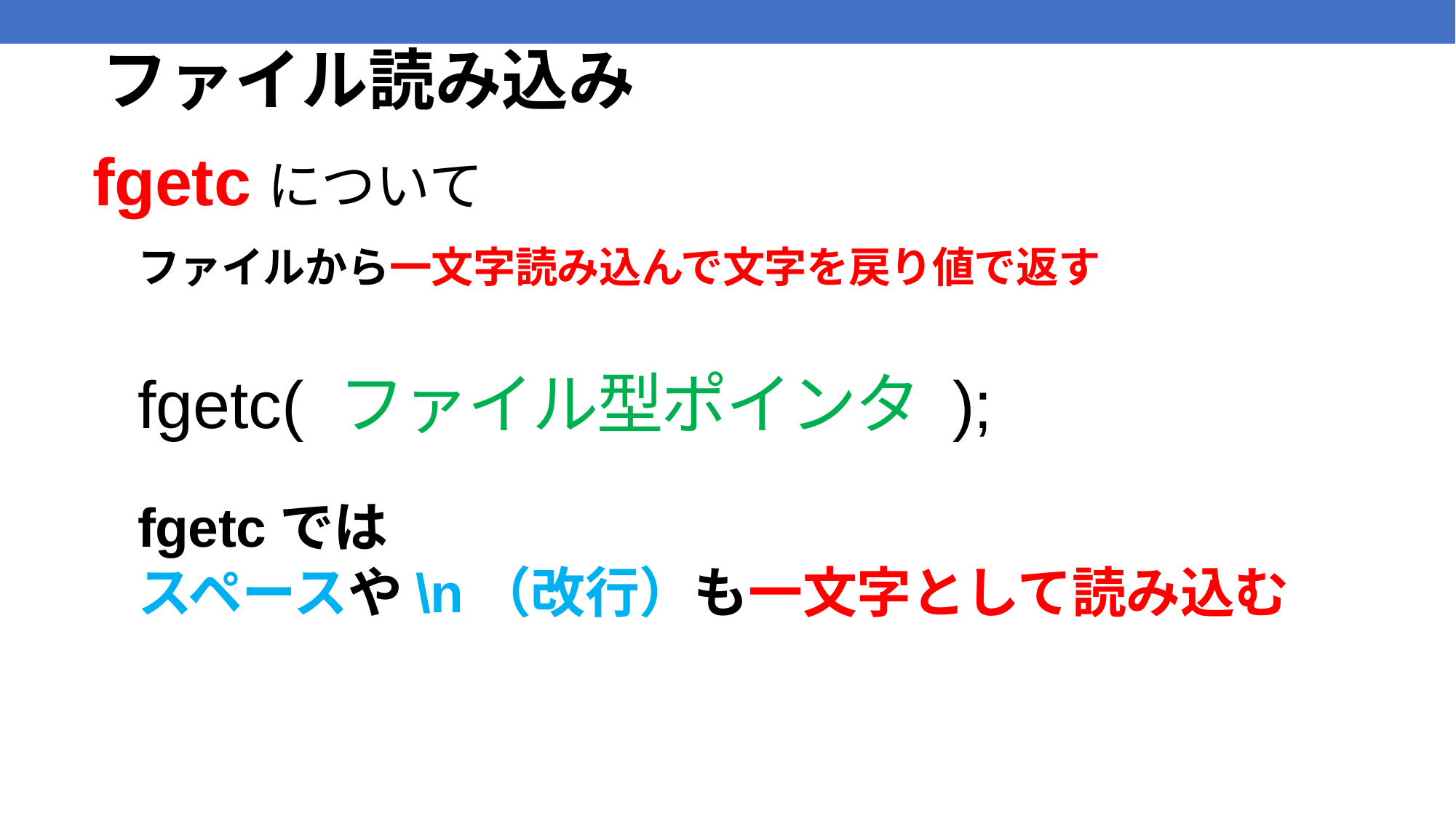

ファイル読み込み
# fgetcについて
ファイルから一文字読み込んで文字を戻り値で返す

fgetc( ファイル型ポインタ );
fgetcでは
スペースや\n（改行）も一文字として読み込む